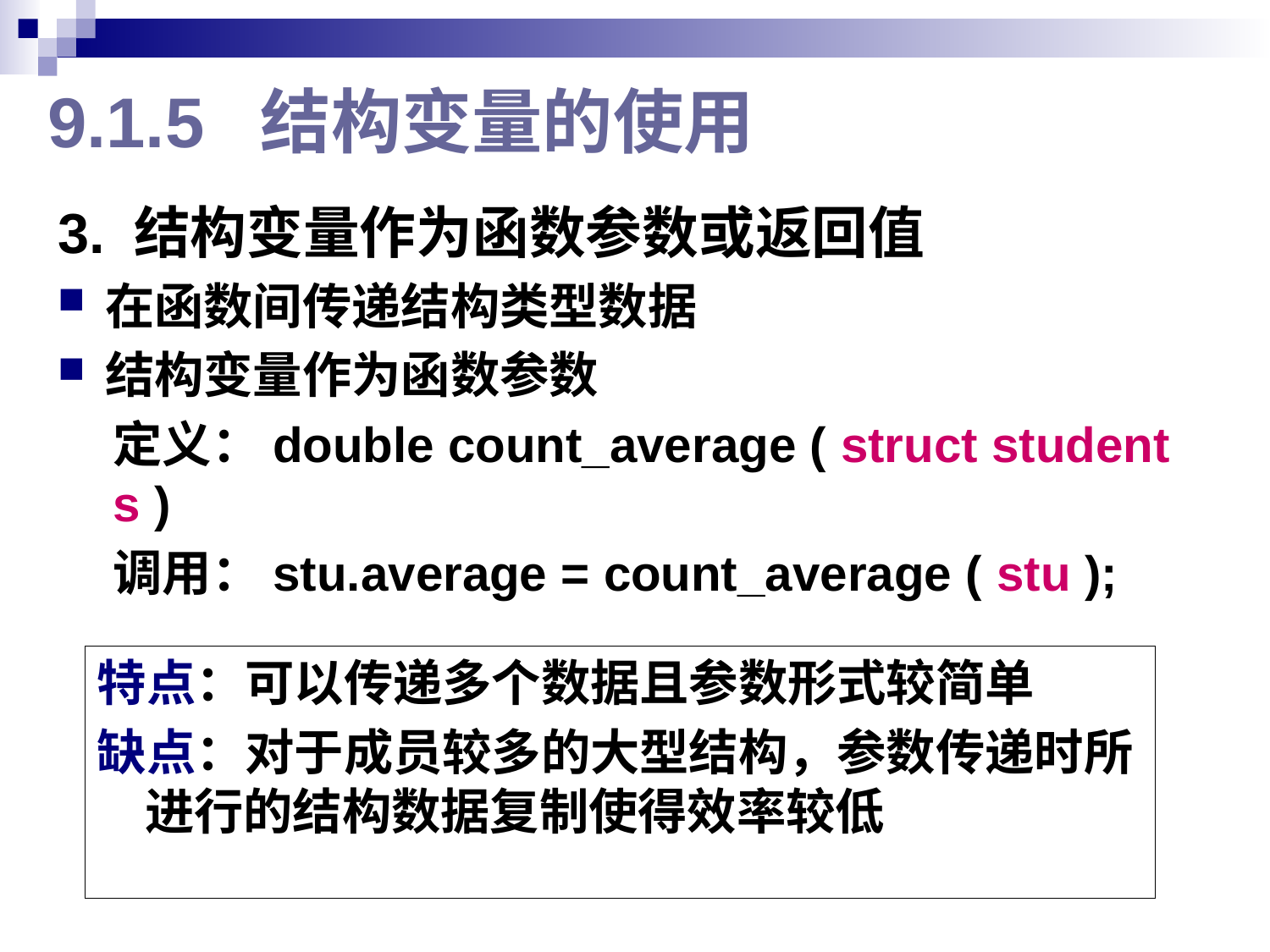

# 9.1.5  结构变量的使用
3. 结构变量作为函数参数或返回值
在函数间传递结构类型数据
结构变量作为函数参数
定义：double count_average ( struct student s )
调用：stu.average = count_average ( stu );
特点：可以传递多个数据且参数形式较简单
缺点：对于成员较多的大型结构，参数传递时所进行的结构数据复制使得效率较低